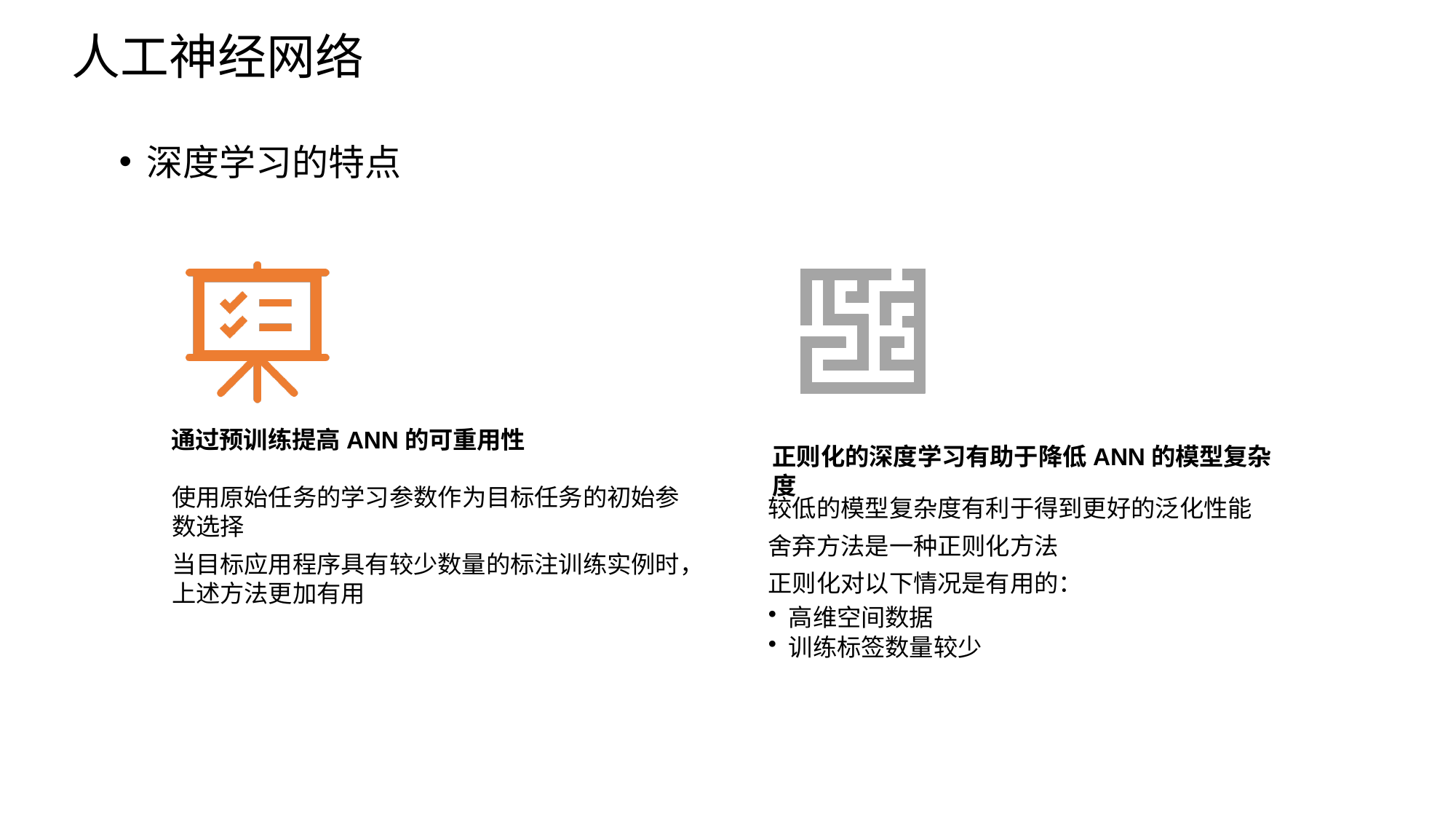

# 人工神经网络

深度学习的特点

通过预训练提高ANN的可重用性
使用原始任务的学习参数作为目标任务的初始参数选择
当目标应用程序具有较少数量的标注训练实例时，上述方法更加有用
正则化的深度学习有助于降低ANN的模型复杂度
较低的模型复杂度有利于得到更好的泛化性能
舍弃方法是一种正则化方法
正则化对以下情况是有用的：
高维空间数据
训练标签数量较少